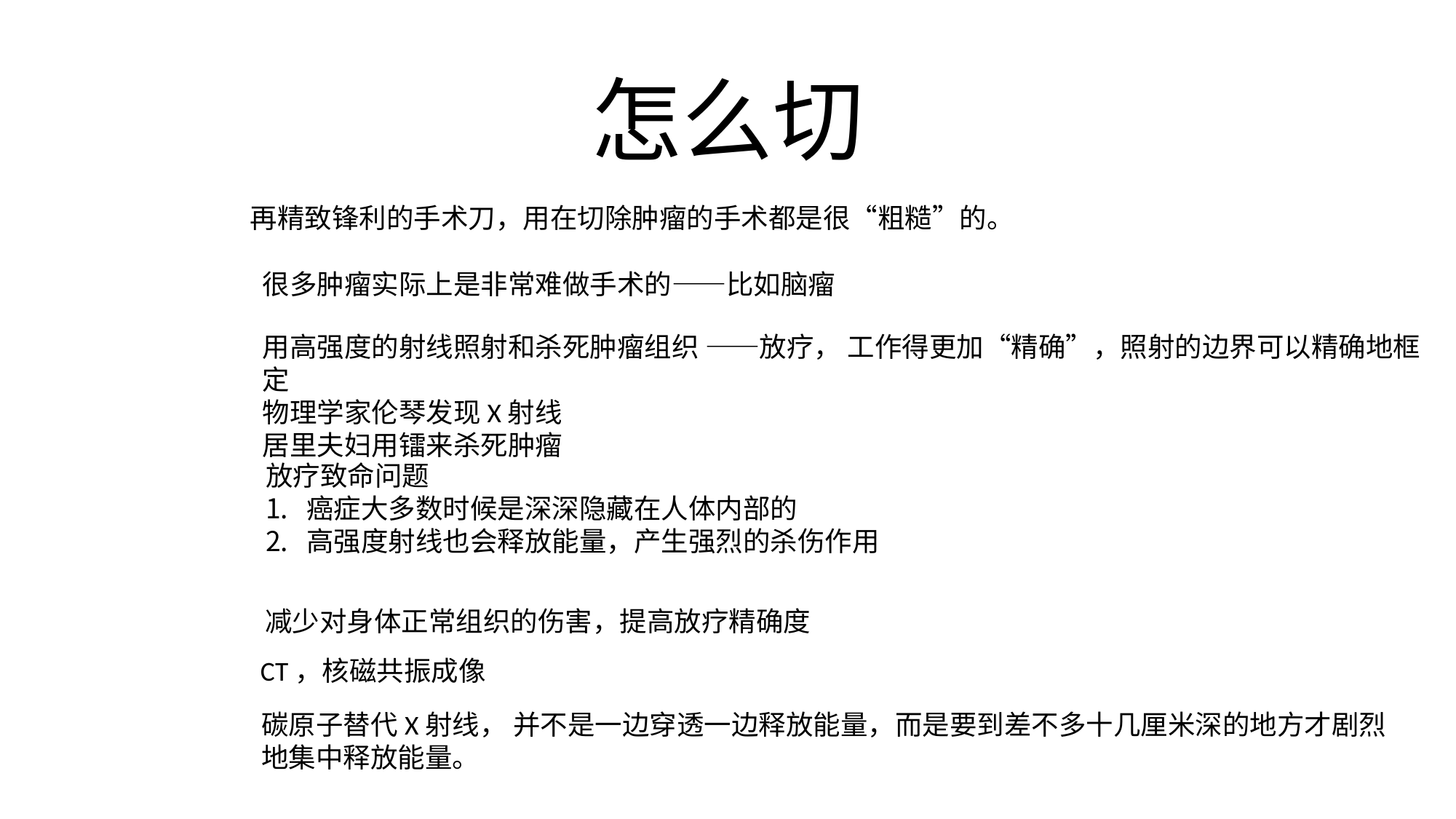

# 怎么切
再精致锋利的手术刀，用在切除肿瘤的手术都是很“粗糙”的。
很多肿瘤实际上是非常难做手术的——比如脑瘤
用高强度的射线照射和杀死肿瘤组织 ——放疗， 工作得更加“精确”，照射的边界可以精确地框定
物理学家伦琴发现X射线
居里夫妇用镭来杀死肿瘤
放疗致命问题
癌症大多数时候是深深隐藏在人体内部的
高强度射线也会释放能量，产生强烈的杀伤作用
减少对身体正常组织的伤害，提高放疗精确度
CT，核磁共振成像
碳原子替代X射线， 并不是一边穿透一边释放能量，而是要到差不多十几厘米深的地方才剧烈
地集中释放能量。